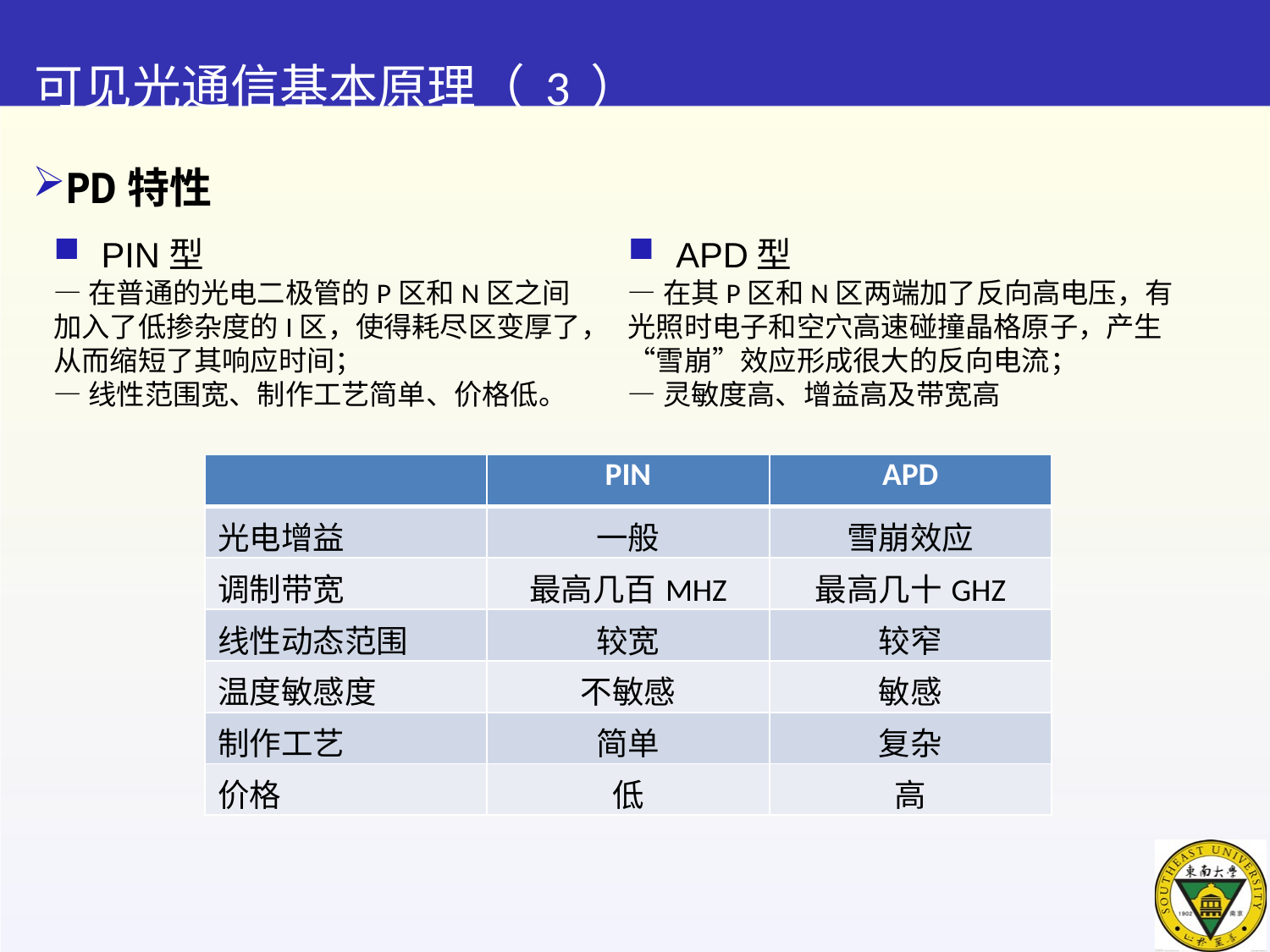

# 可见光通信基本原理（3）
PD特性
PIN型
—在普通的光电二极管的P区和N区之间加入了低掺杂度的I区，使得耗尽区变厚了，从而缩短了其响应时间；
—线性范围宽、制作工艺简单、价格低。
APD型
—在其P区和N区两端加了反向高电压，有光照时电子和空穴高速碰撞晶格原子，产生“雪崩”效应形成很大的反向电流；
—灵敏度高、增益高及带宽高
|  | PIN | APD |
| --- | --- | --- |
| 光电增益 | 一般 | 雪崩效应 |
| 调制带宽 | 最高几百MHZ | 最高几十GHZ |
| 线性动态范围 | 较宽 | 较窄 |
| 温度敏感度 | 不敏感 | 敏感 |
| 制作工艺 | 简单 | 复杂 |
| 价格 | 低 | 高 |